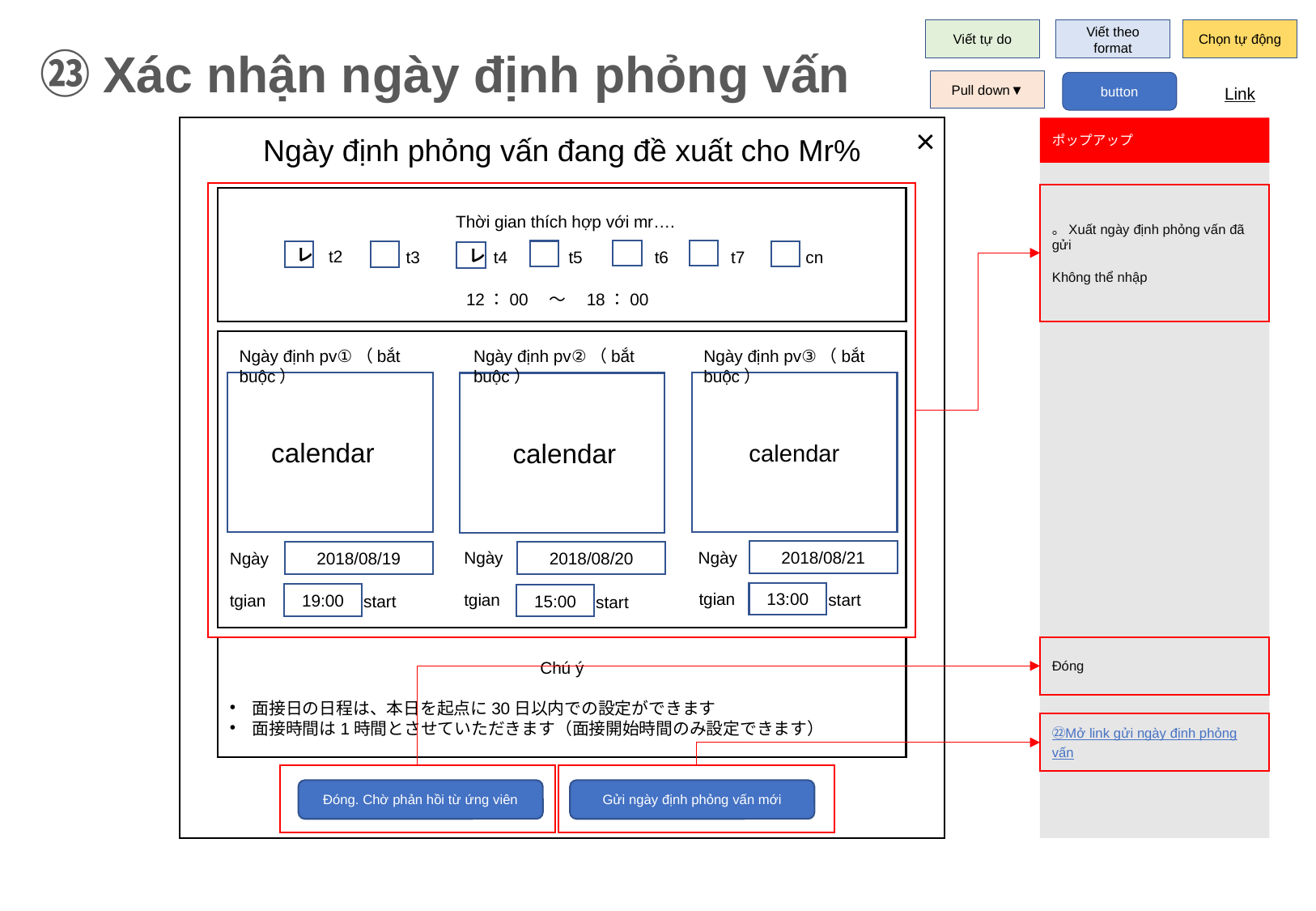

Viết tự do
Viết theo format
Chọn tự động
㉓Xác nhận ngày định phỏng vấn
Pull down▼
button
Link
×

ポップアップ
Ngày định phỏng vấn đang đề xuất cho Mr%

。Xuất ngày định phỏng vấn đã gửi

Không thể nhập

Thời gian thích hợp với mr….
　t2

t3
t4
t5
t6
t7
cn
レ

レ
12：00　～　18：00

Ngày định pv①（bắt buộc）
Ngày định pv②（bắt buộc）
Ngày định pv③（bắt buộc）

calendar

calendar
calendar
Ngày
2018/08/21
Ngày
2018/08/20
2018/08/19
Ngày
tgian
13:00
tgian
start
19:00
tgian
15:00
start
start
Đóng
Chú ý

面接日の日程は、本日を起点に30日以内での設定ができます
面接時間は1時間とさせていただきます（面接開始時間のみ設定できます）
㉒Mở link gửi ngày định phỏng vấn

Đóng. Chờ phản hồi từ ứng viên
Gửi ngày định phỏng vấn mới